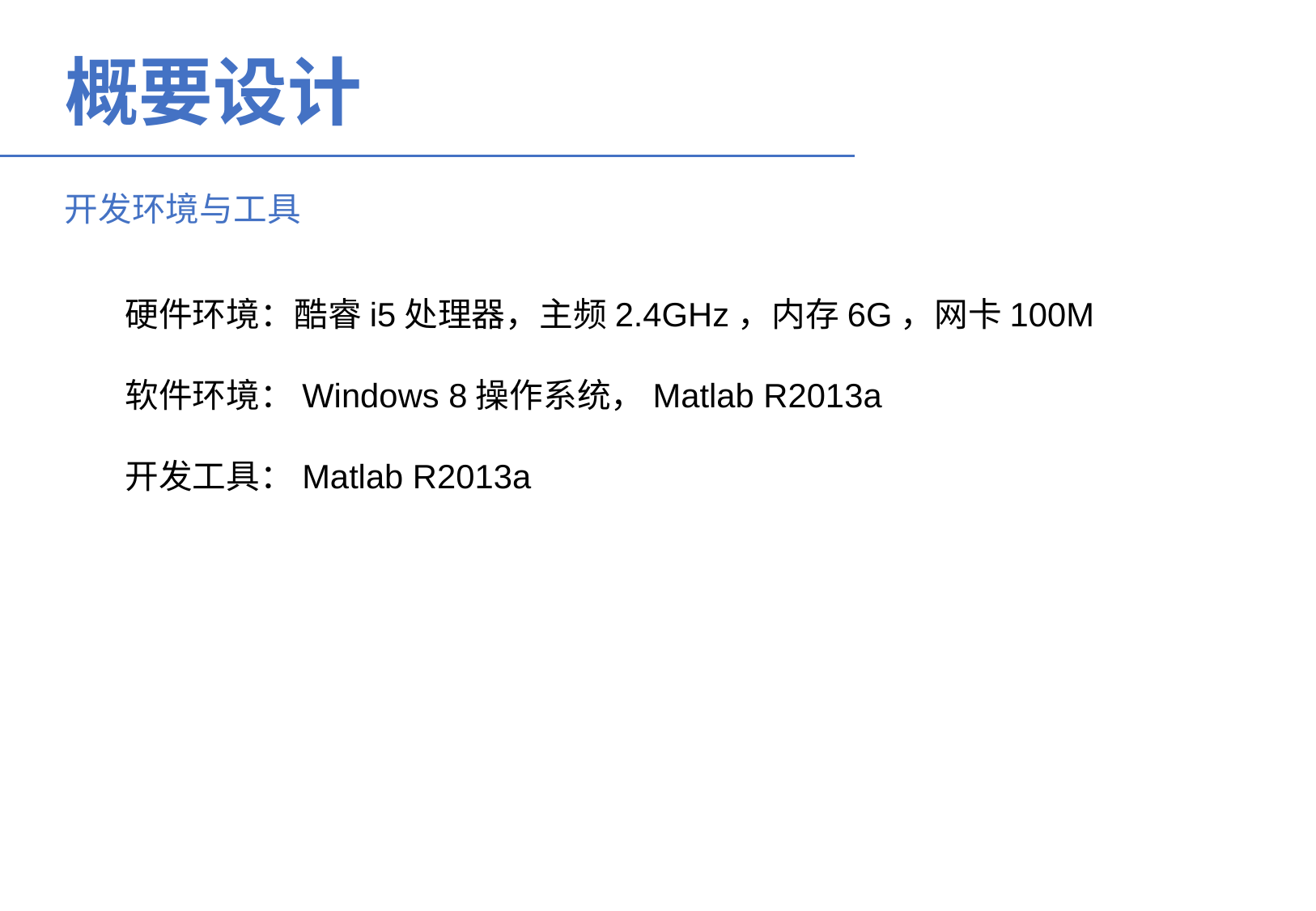

概要设计
开发环境与工具
硬件环境：酷睿i5处理器，主频2.4GHz，内存6G，网卡100M

软件环境：Windows 8操作系统，Matlab R2013a

开发工具：Matlab R2013a